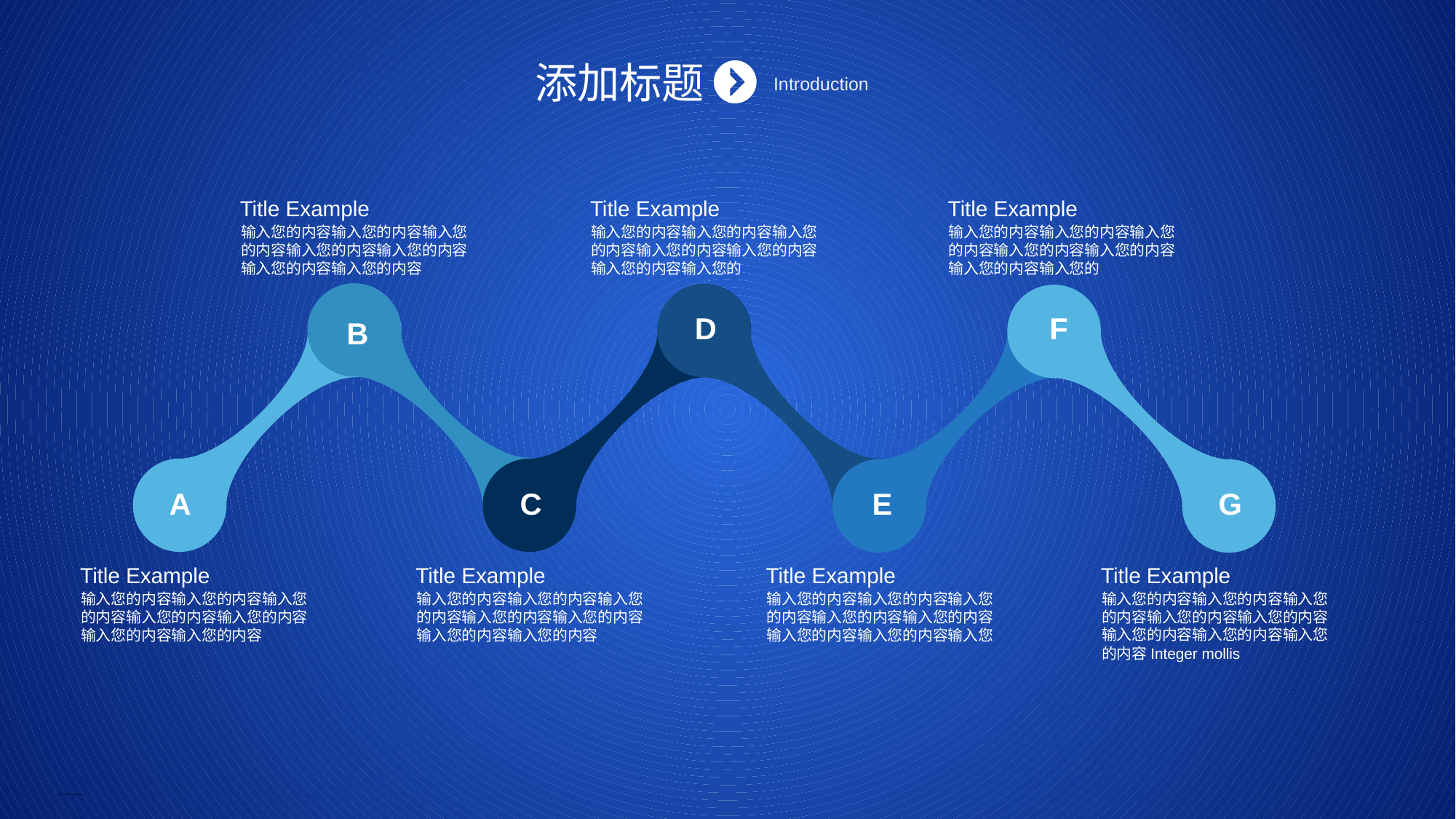

添加标题

Introduction
Title Example
输入您的内容输入您的内容输入您的内容输入您的内容输入您的内容输入您的内容输入您的内容
Title Example
输入您的内容输入您的内容输入您的内容输入您的内容输入您的内容输入您的内容输入您的
Title Example
输入您的内容输入您的内容输入您的内容输入您的内容输入您的内容输入您的内容输入您的

B

A

C

D

E

F
G
Title Example
输入您的内容输入您的内容输入您的内容输入您的内容输入您的内容输入您的内容输入您的内容
Title Example
输入您的内容输入您的内容输入您的内容输入您的内容输入您的内容输入您的内容输入您的内容
Title Example
输入您的内容输入您的内容输入您的内容输入您的内容输入您的内容输入您的内容输入您的内容输入您的内容Integer mollis
Title Example
输入您的内容输入您的内容输入您的内容输入您的内容输入您的内容输入您的内容输入您的内容输入您
行业PPT模板http://www.1ppt.com/hangye/